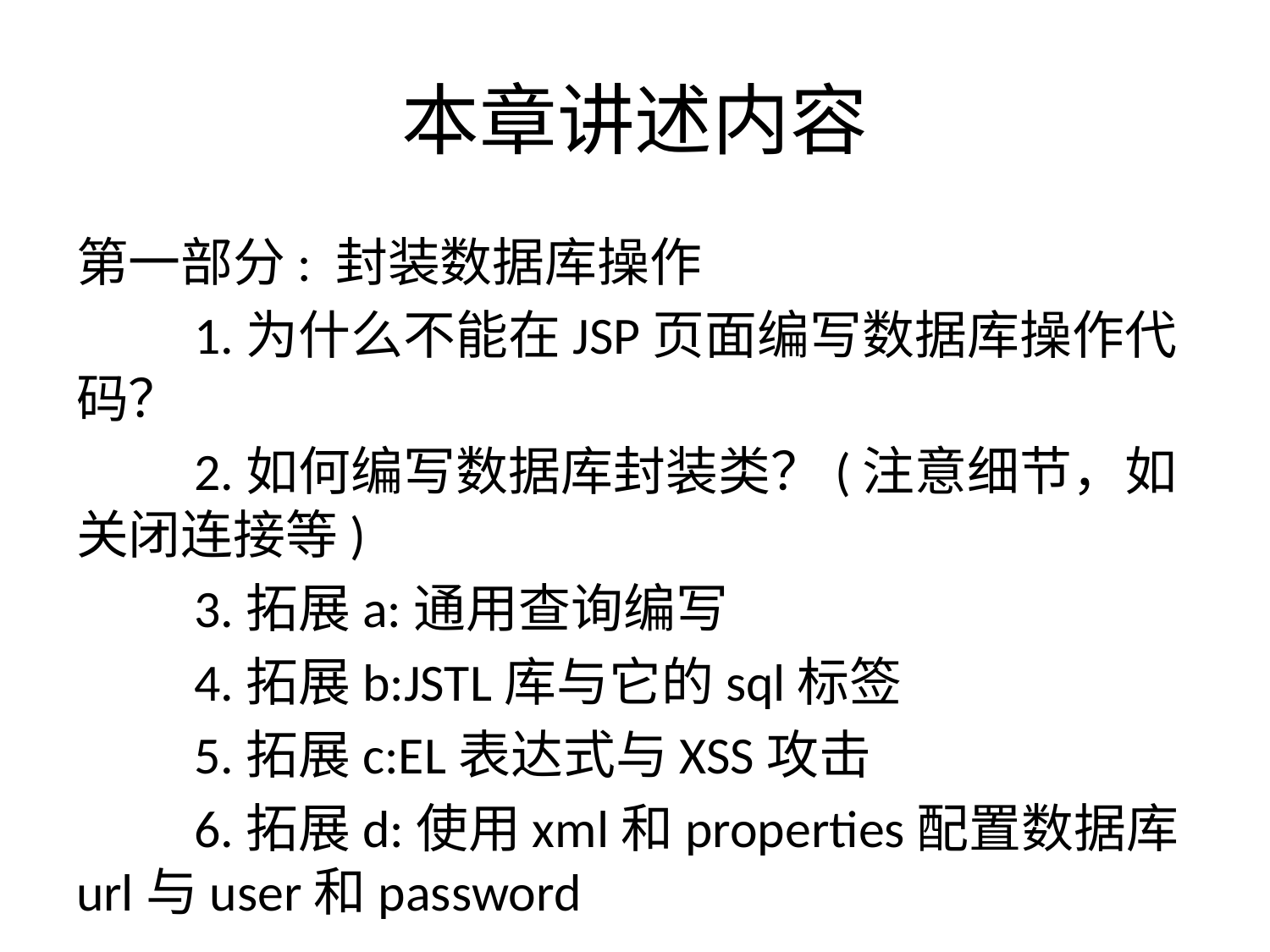

# 本章讲述内容
第一部分: 封装数据库操作
	1.为什么不能在JSP页面编写数据库操作代码？
	2.如何编写数据库封装类？(注意细节，如关闭连接等)
	3.拓展a:通用查询编写
	4.拓展b:JSTL库与它的sql标签
	5.拓展c:EL表达式与XSS攻击
	6.拓展d:使用xml和properties配置数据库url与user和password